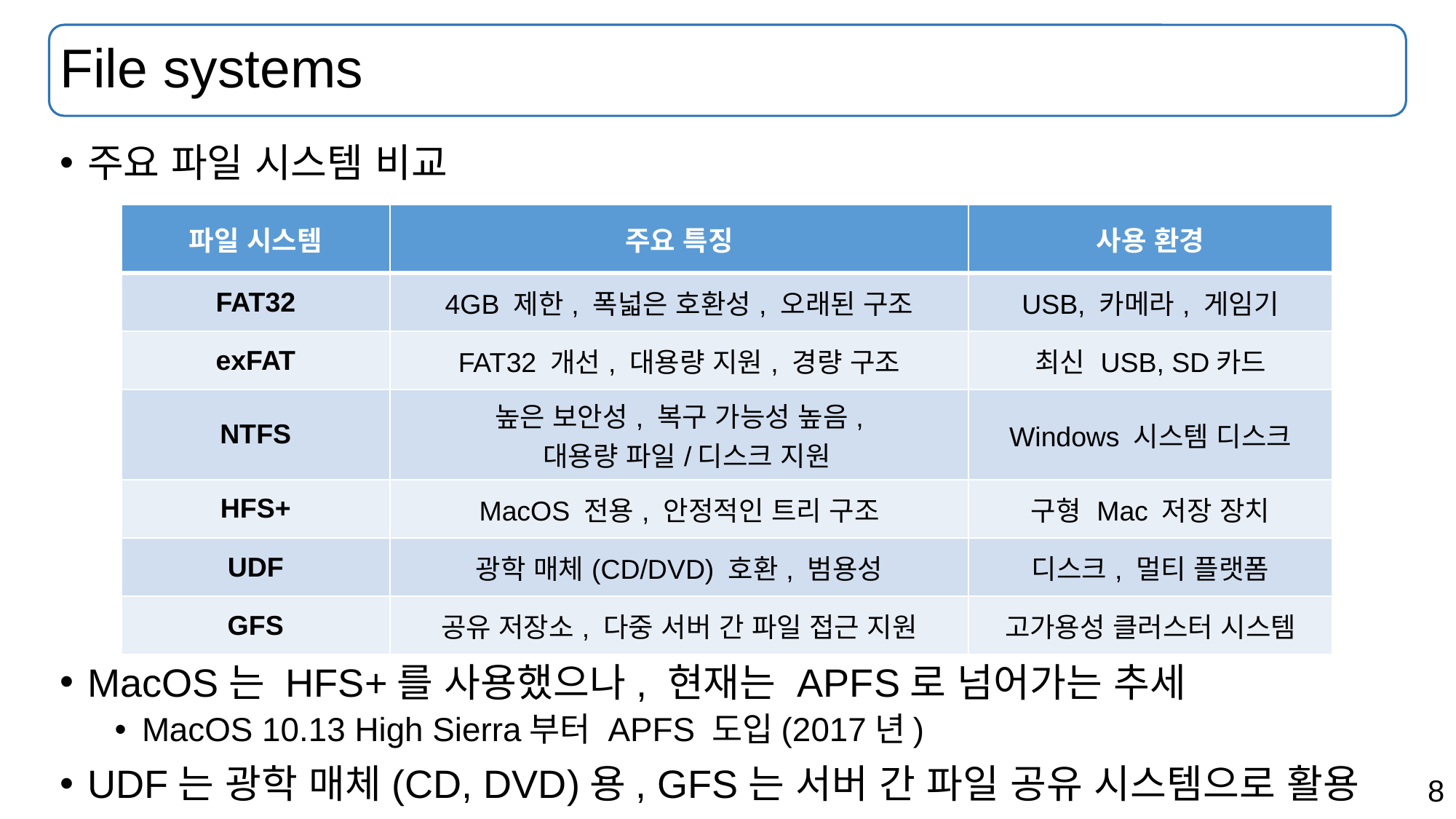

# File systems
주요 파일 시스템 비교

MacOS는 HFS+를 사용했으나, 현재는 APFS로 넘어가는 추세
MacOS 10.13 High Sierra부터 APFS 도입(2017년)
UDF는 광학 매체(CD, DVD)용, GFS는 서버 간 파일 공유 시스템으로 활용
| 파일 시스템 | 주요 특징 | 사용 환경 |
| --- | --- | --- |
| FAT32 | 4GB 제한, 폭넓은 호환성, 오래된 구조 | USB, 카메라, 게임기 |
| exFAT | FAT32 개선, 대용량 지원, 경량 구조 | 최신 USB, SD카드 |
| NTFS | 높은 보안성, 복구 가능성 높음,  대용량 파일/디스크 지원 | Windows 시스템 디스크 |
| HFS+ | MacOS 전용, 안정적인 트리 구조 | 구형 Mac 저장 장치 |
| UDF | 광학 매체(CD/DVD) 호환, 범용성 | 디스크, 멀티 플랫폼 |
| GFS | 공유 저장소, 다중 서버 간 파일 접근 지원 | 고가용성 클러스터 시스템 |